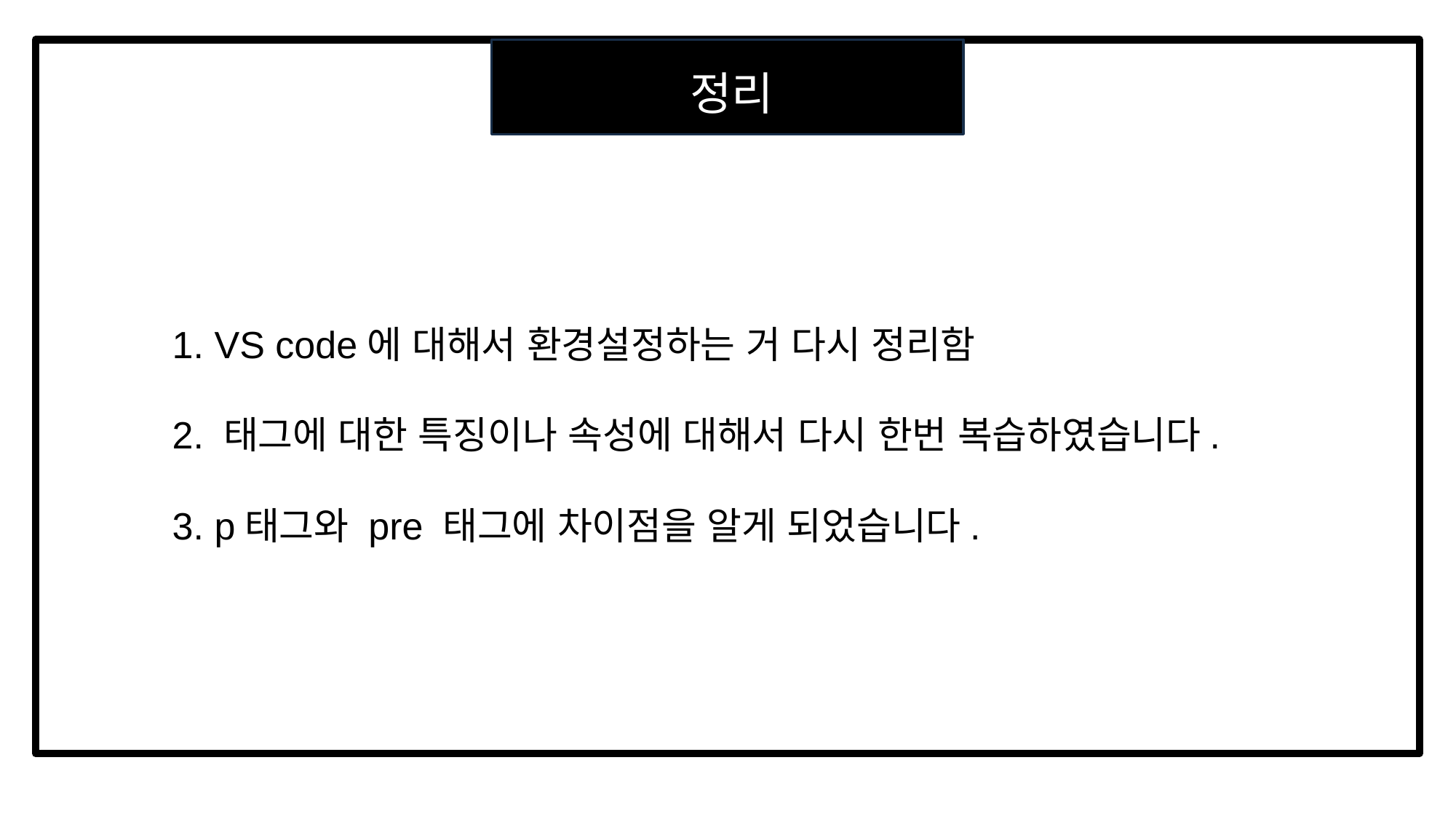

ㅅ

정리
1. VS code에 대해서 환경설정하는 거 다시 정리함

2. 태그에 대한 특징이나 속성에 대해서 다시 한번 복습하였습니다.

3. p태그와 pre 태그에 차이점을 알게 되었습니다.